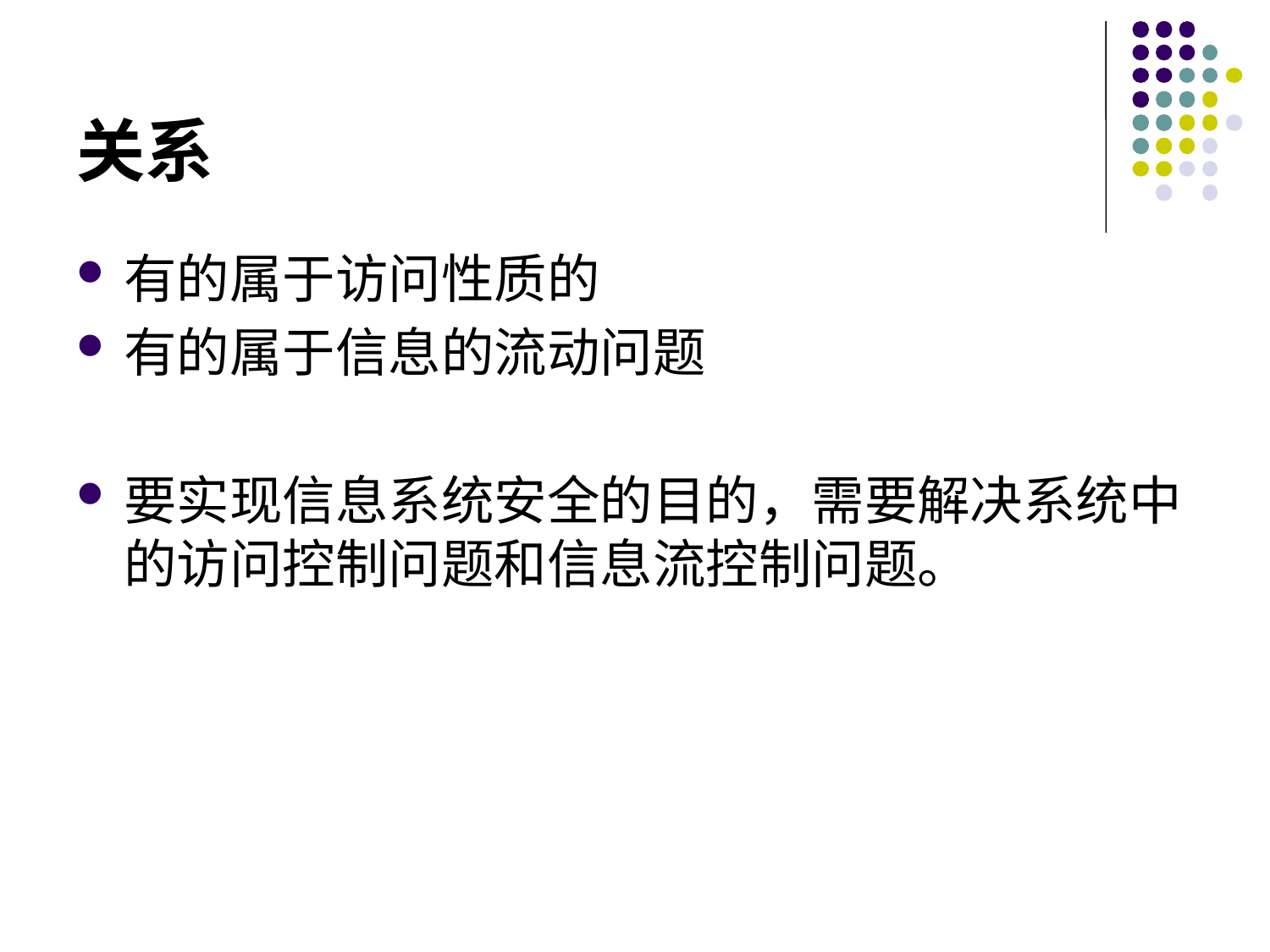

# 关系
有的属于访问性质的
有的属于信息的流动问题

要实现信息系统安全的目的，需要解决系统中的访问控制问题和信息流控制问题。